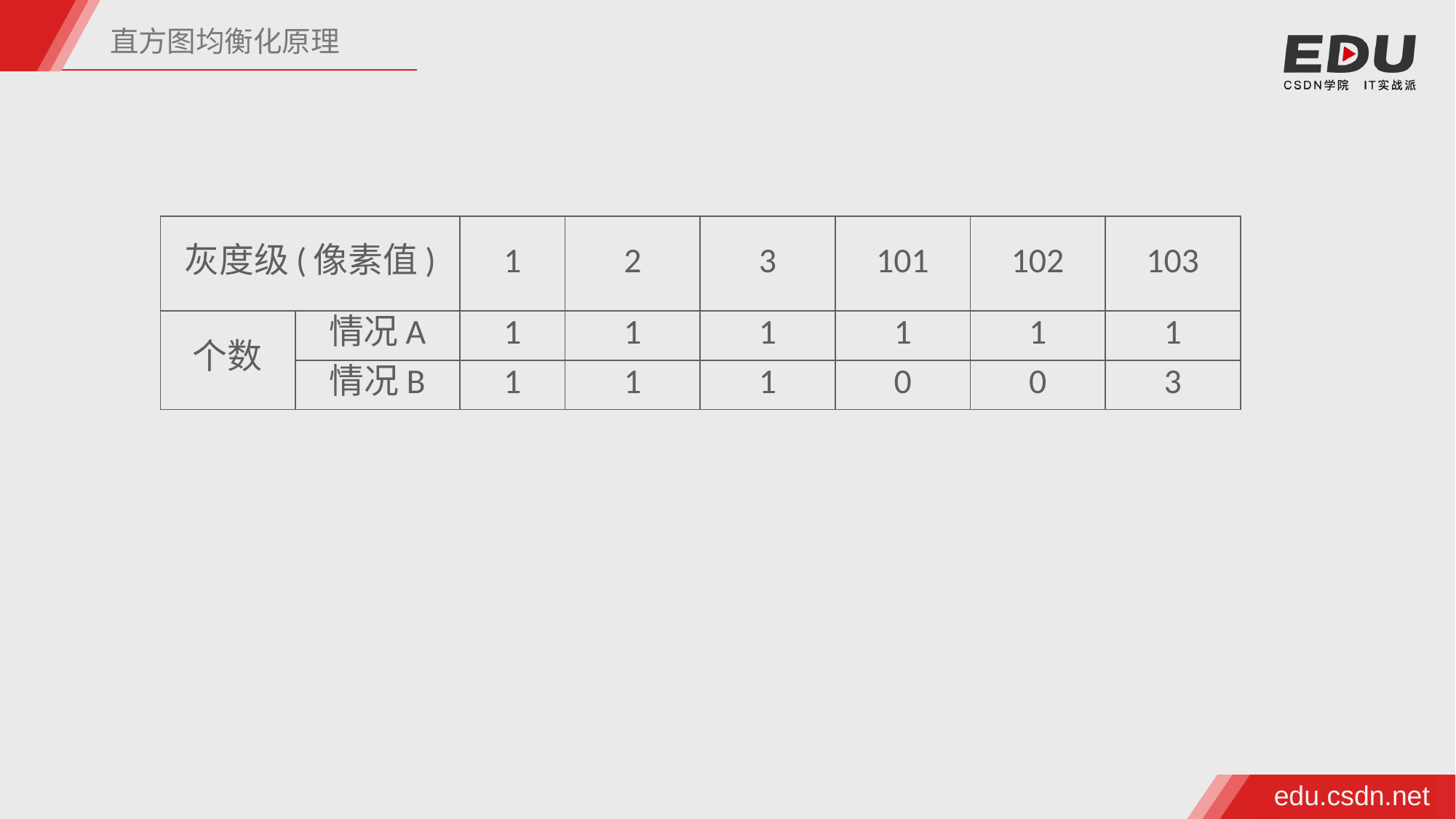

直方图均衡化原理
| 灰度级(像素值) |  | 1 | 2 | 3 | 101 | 102 | 103 |
| --- | --- | --- | --- | --- | --- | --- | --- |
| 个数 | 情况A | 1 | 1 | 1 | 1 | 1 | 1 |
|  | 情况B | 1 | 1 | 1 | 0 | 0 | 3 |